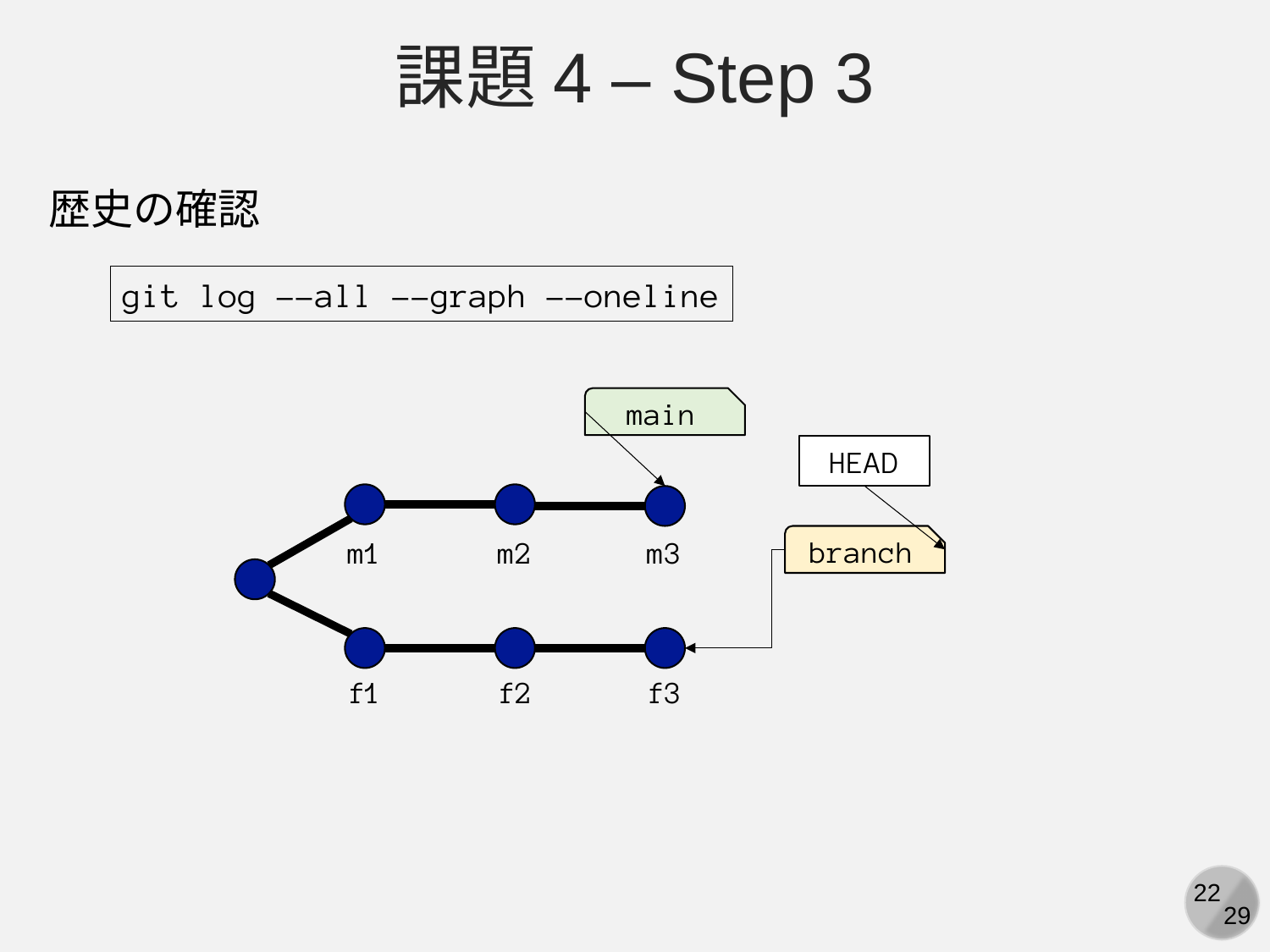

課題4 – Step 3
歴史の確認
git log --all --graph --oneline
main
HEAD

m1
m2
m3
branch

f1
f2
f3